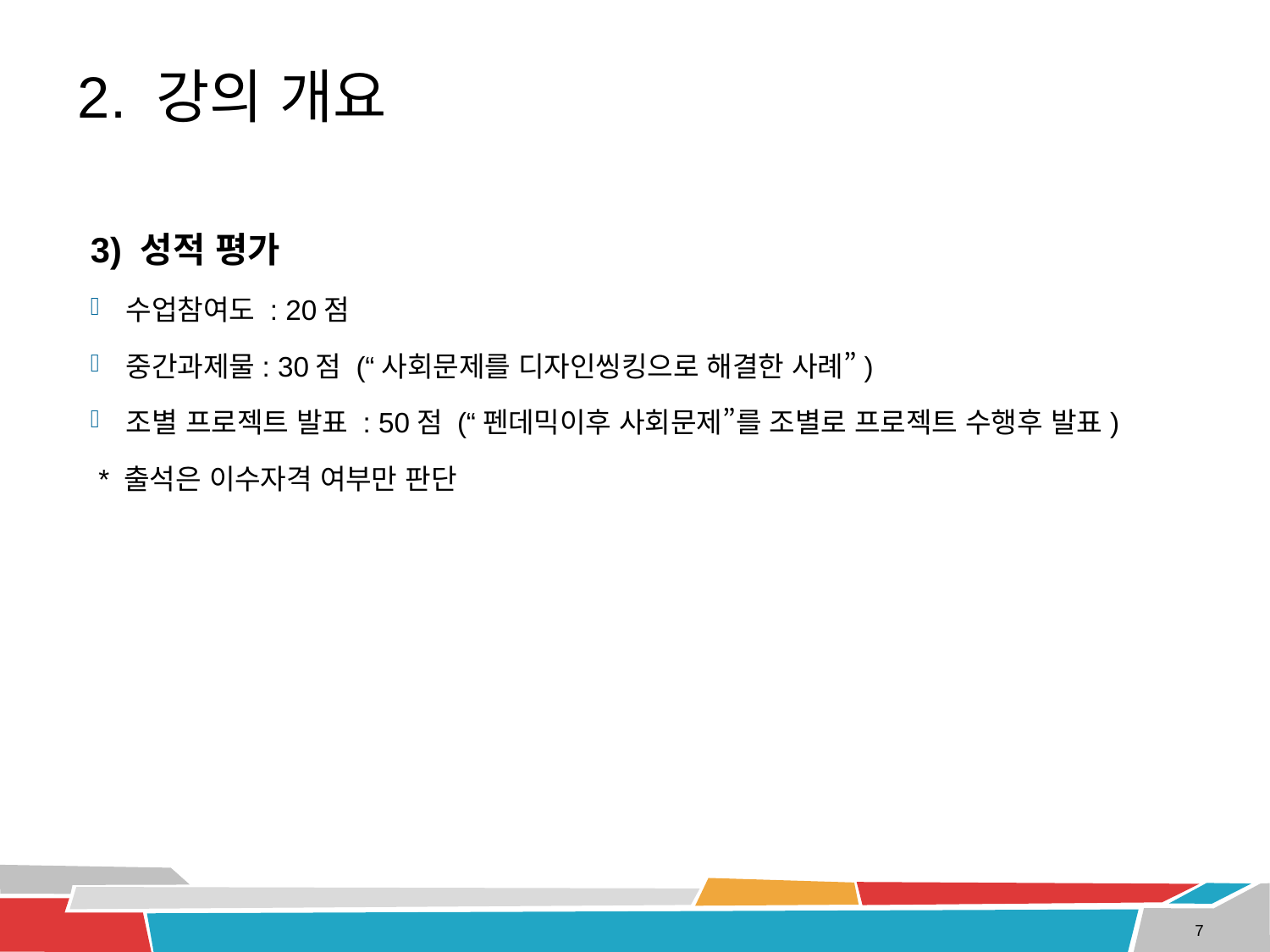

# 2. 강의 개요
3) 성적 평가
수업참여도 : 20점
중간과제물: 30점 (“사회문제를 디자인씽킹으로 해결한 사례”)
조별 프로젝트 발표 : 50점 (“펜데믹이후 사회문제”를 조별로 프로젝트 수행후 발표)
 * 출석은 이수자격 여부만 판단
7